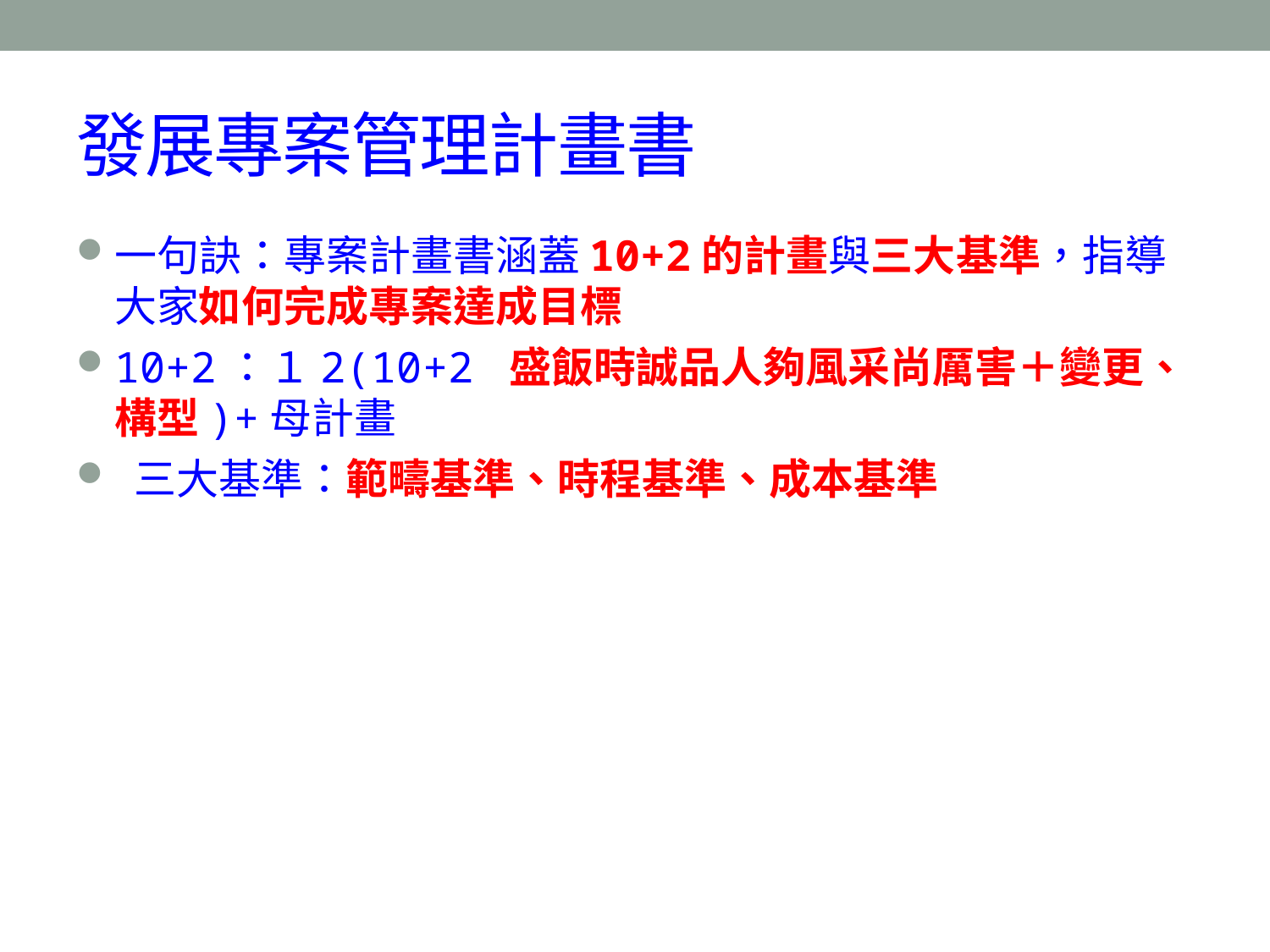

# 發展專案管理計畫書
一句訣：專案計畫書涵蓋10+2的計畫與三大基準，指導大家如何完成專案達成目標
10+2：１2(10+2 盛飯時誠品人夠風采尚厲害＋變更、構型)+母計畫
 三大基準：範疇基準、時程基準、成本基準